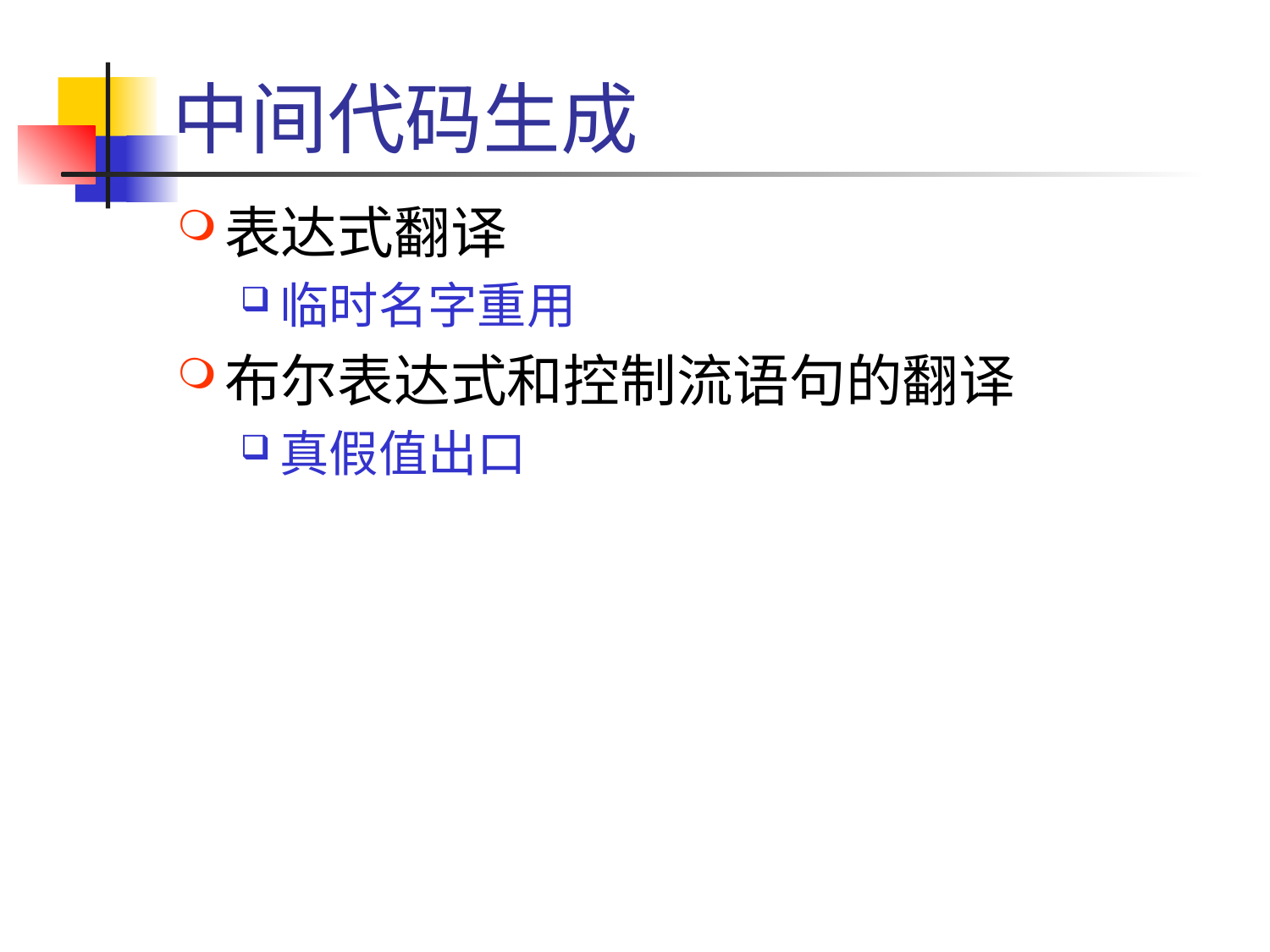

# 中间代码生成
表达式翻译
临时名字重用
布尔表达式和控制流语句的翻译
真假值出口